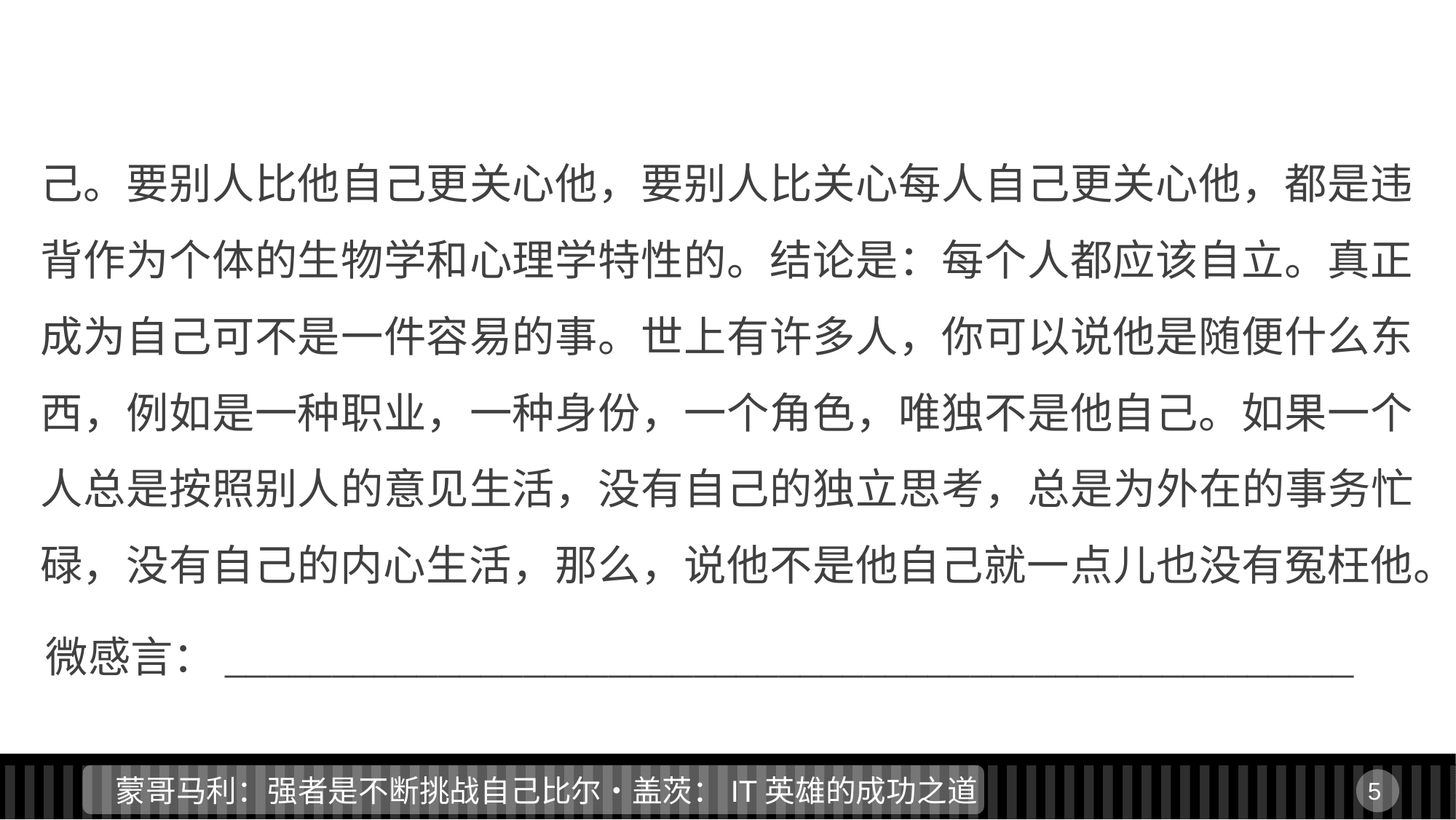

己。要别人比他自己更关心他，要别人比关心每人自己更关心他，都是违背作为个体的生物学和心理学特性的。结论是：每个人都应该自立。真正成为自己可不是一件容易的事。世上有许多人，你可以说他是随便什么东西，例如是一种职业，一种身份，一个角色，唯独不是他自己。如果一个人总是按照别人的意见生活，没有自己的独立思考，总是为外在的事务忙碌，没有自己的内心生活，那么，说他不是他自己就一点儿也没有冤枉他。
微感言：_____________________________________________________